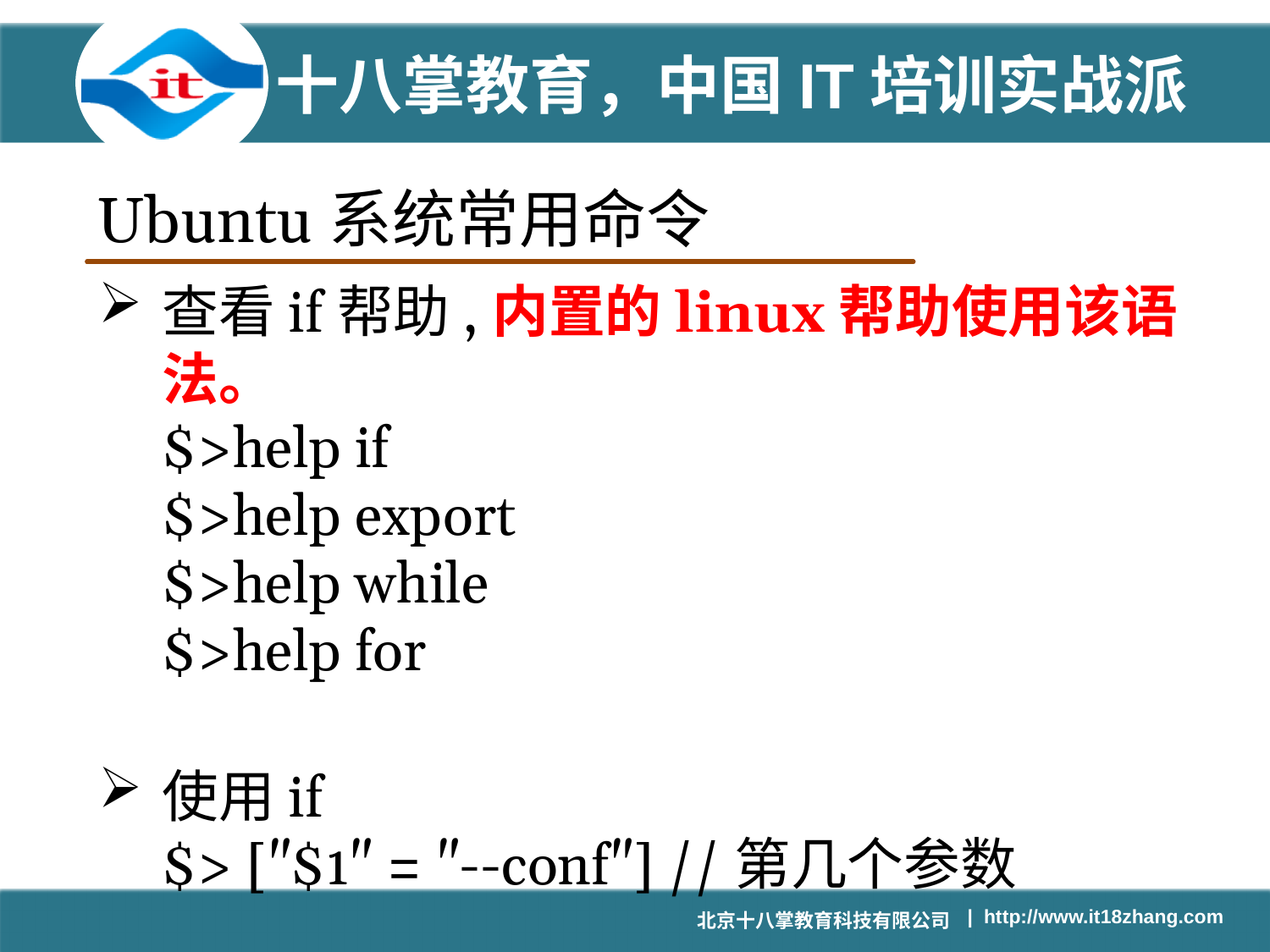

# Ubuntu系统常用命令
查看if帮助,内置的linux帮助使用该语法。
$>help if
$>help export
$>help while
$>help for
使用if
$> ["$1" = "--conf"] //第几个参数